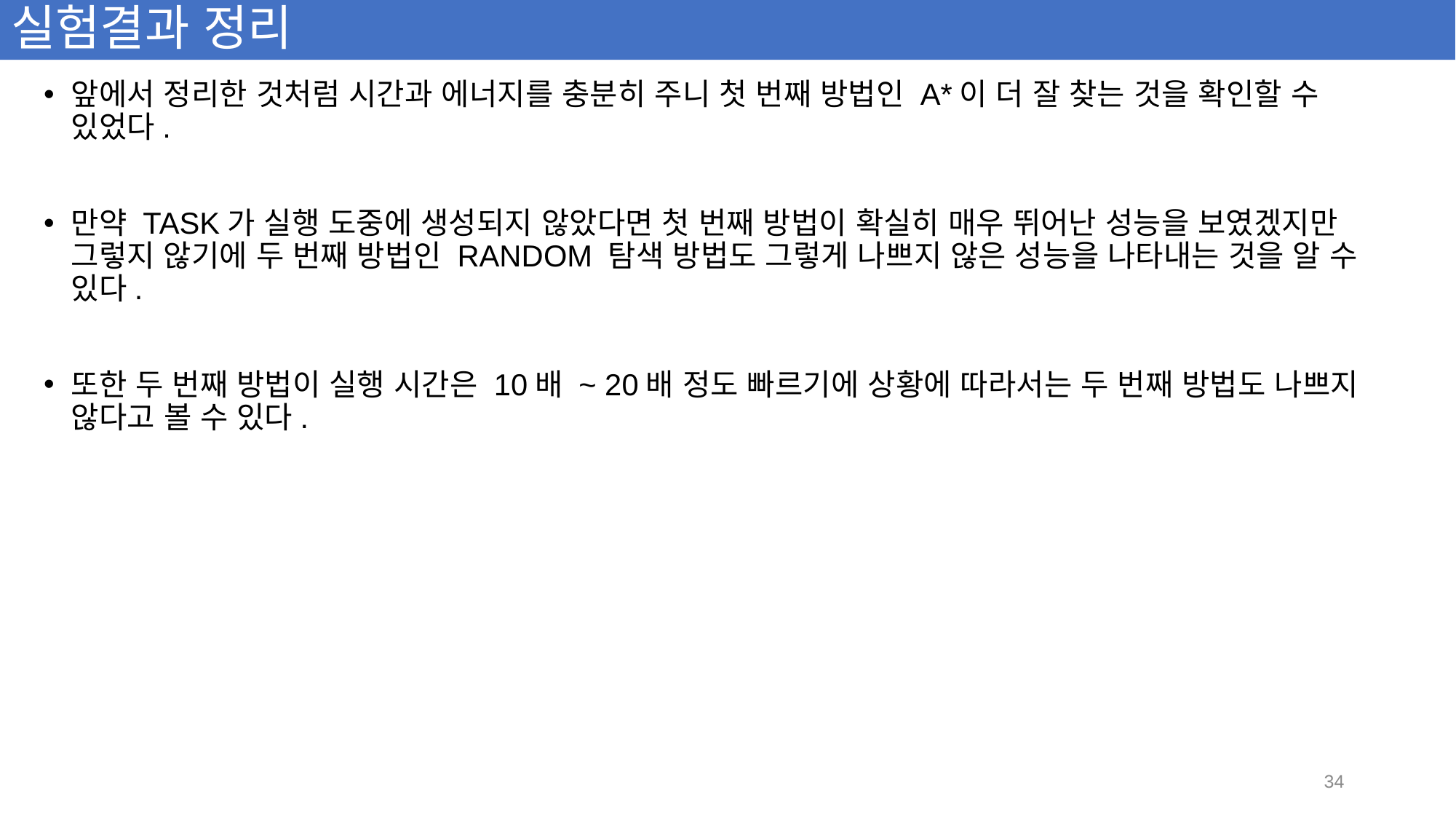

# 실험결과 정리
앞에서 정리한 것처럼 시간과 에너지를 충분히 주니 첫 번째 방법인 A*이 더 잘 찾는 것을 확인할 수 있었다.

만약 TASK가 실행 도중에 생성되지 않았다면 첫 번째 방법이 확실히 매우 뛰어난 성능을 보였겠지만 그렇지 않기에 두 번째 방법인 RANDOM 탐색 방법도 그렇게 나쁘지 않은 성능을 나타내는 것을 알 수 있다.

또한 두 번째 방법이 실행 시간은 10배 ~ 20배 정도 빠르기에 상황에 따라서는 두 번째 방법도 나쁘지 않다고 볼 수 있다.
34